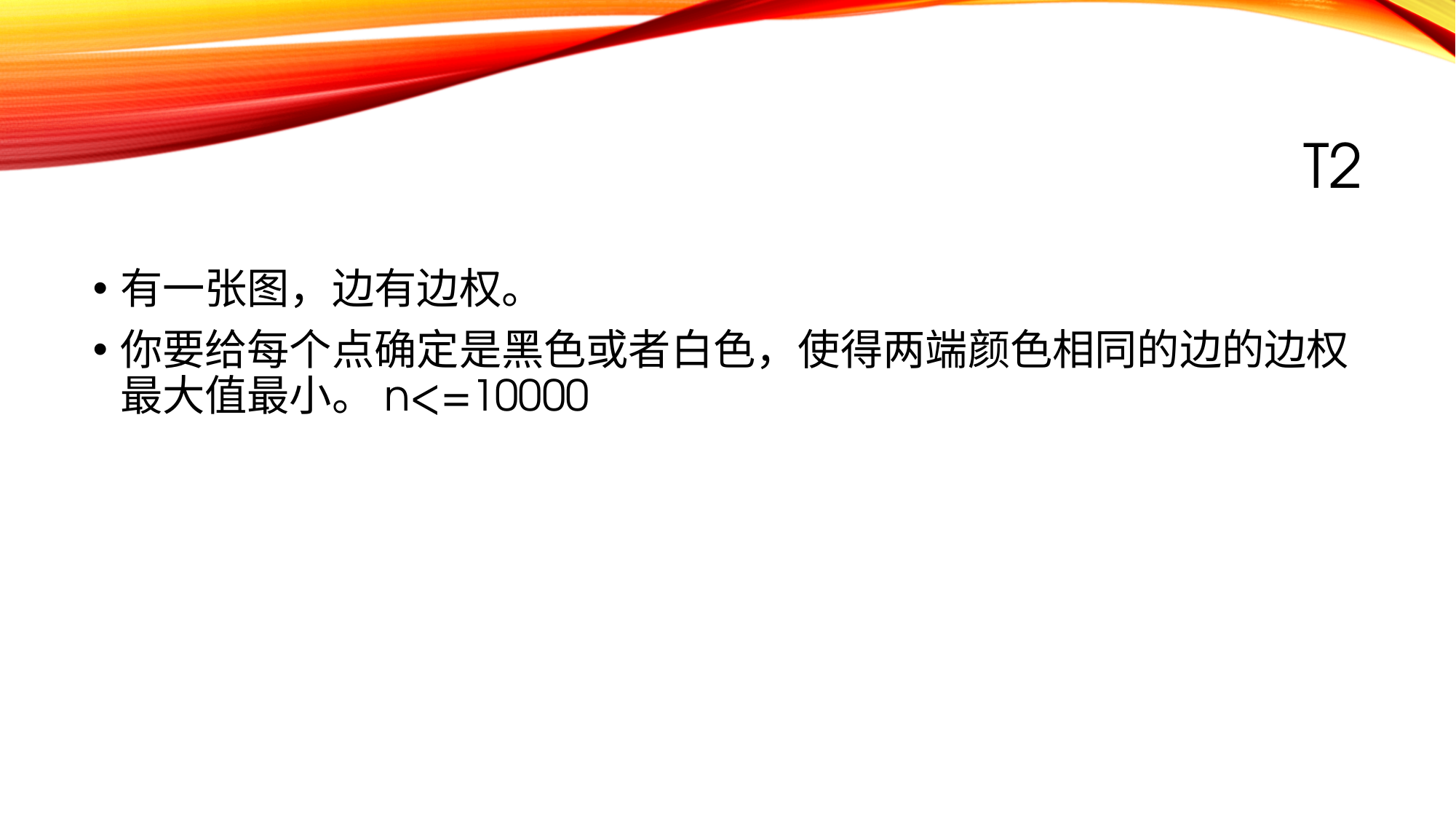

# T2
有一张图，边有边权。
你要给每个点确定是黑色或者白色，使得两端颜色相同的边的边权最大值最小。n<=10000